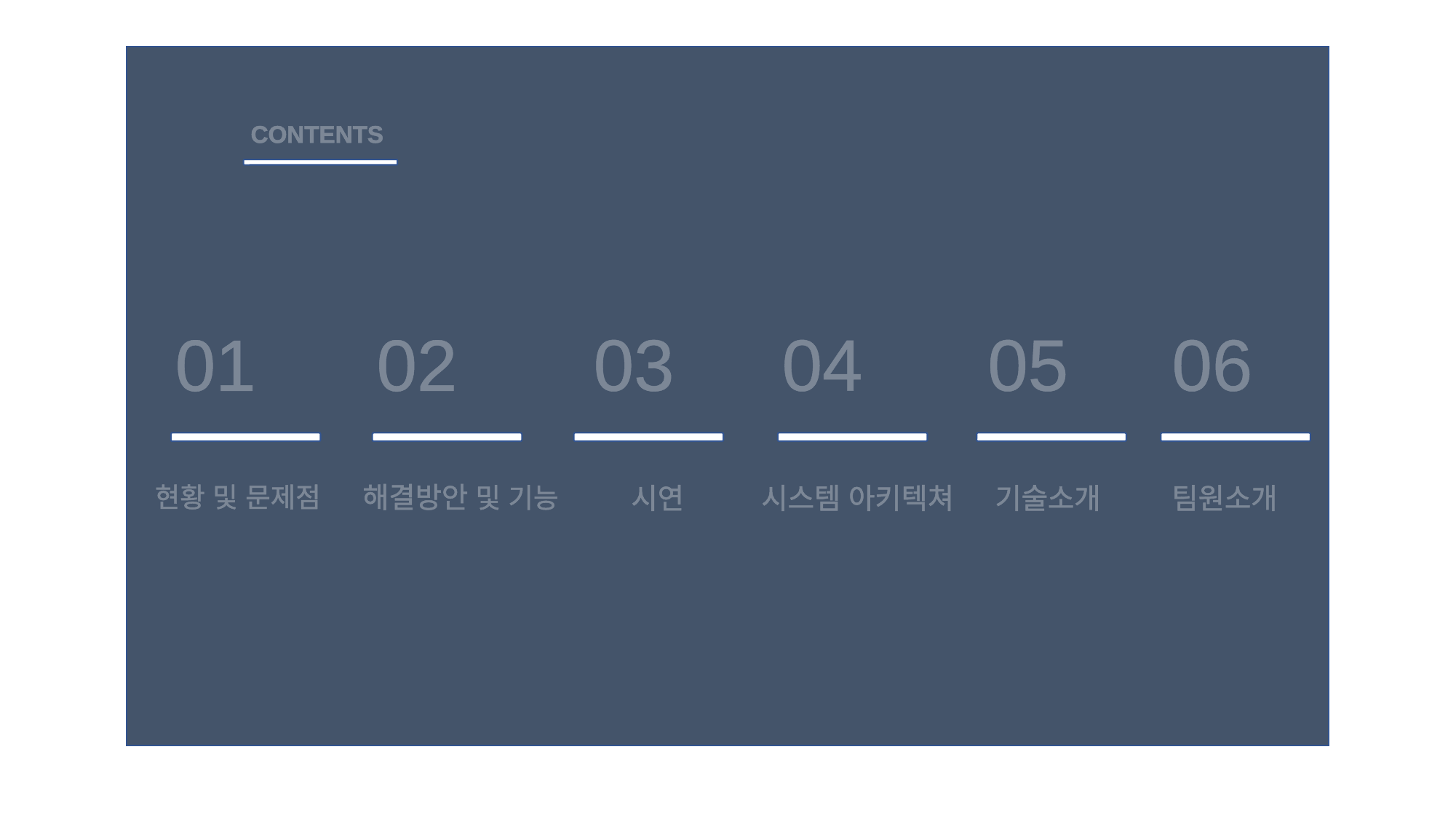

CONTENTS

03
06
04
05
01
02

시스템 아키텍쳐
현황 및 문제점
해결방안 및 기능
시연
기술소개
팀원소개